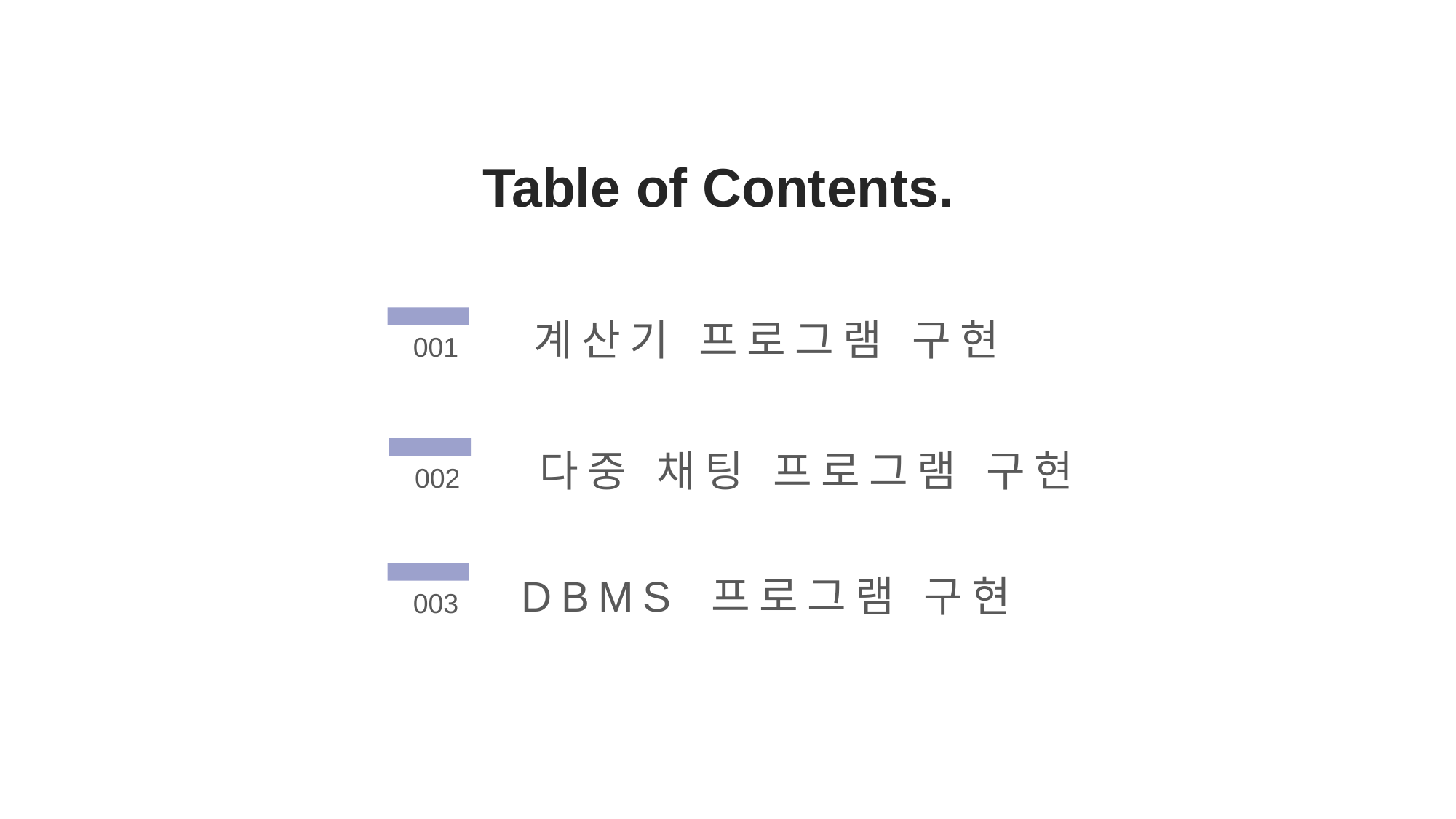

Table of Contents.

계산기 프로그램 구현
001

다중 채팅 프로그램 구현
002

DBMS 프로그램 구현
003